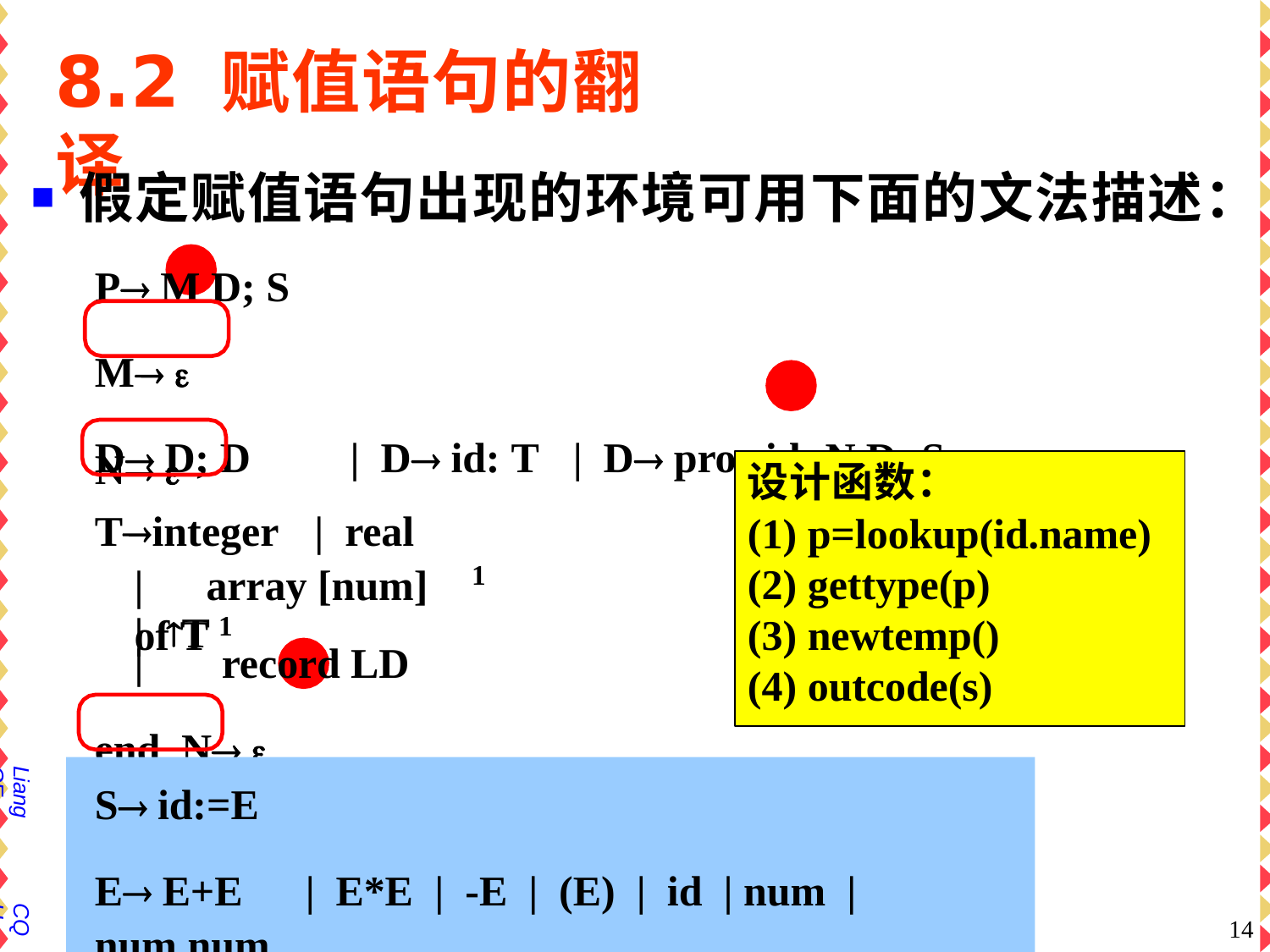

# 8.2 赋值语句的翻译
假定赋值语句出现的环境可用下面的文法描述：
P→ M D; S
M→ ε
D→ D; D	|	D→ id: T	|	D→ proc id; N D; S

N→ ε
T→integer	|	real
|	array [num] of T

设计函数：
p=lookup(id.name)
gettype(p)
newtemp()
outcode(s)
1
|	↑T
1
|	record LD end  N→ ε

S→ id:=E
E→ E+E	|	E*E	|	-E	|	(E)	|	id	| num	|	num.num
Liang GE
CQU
14